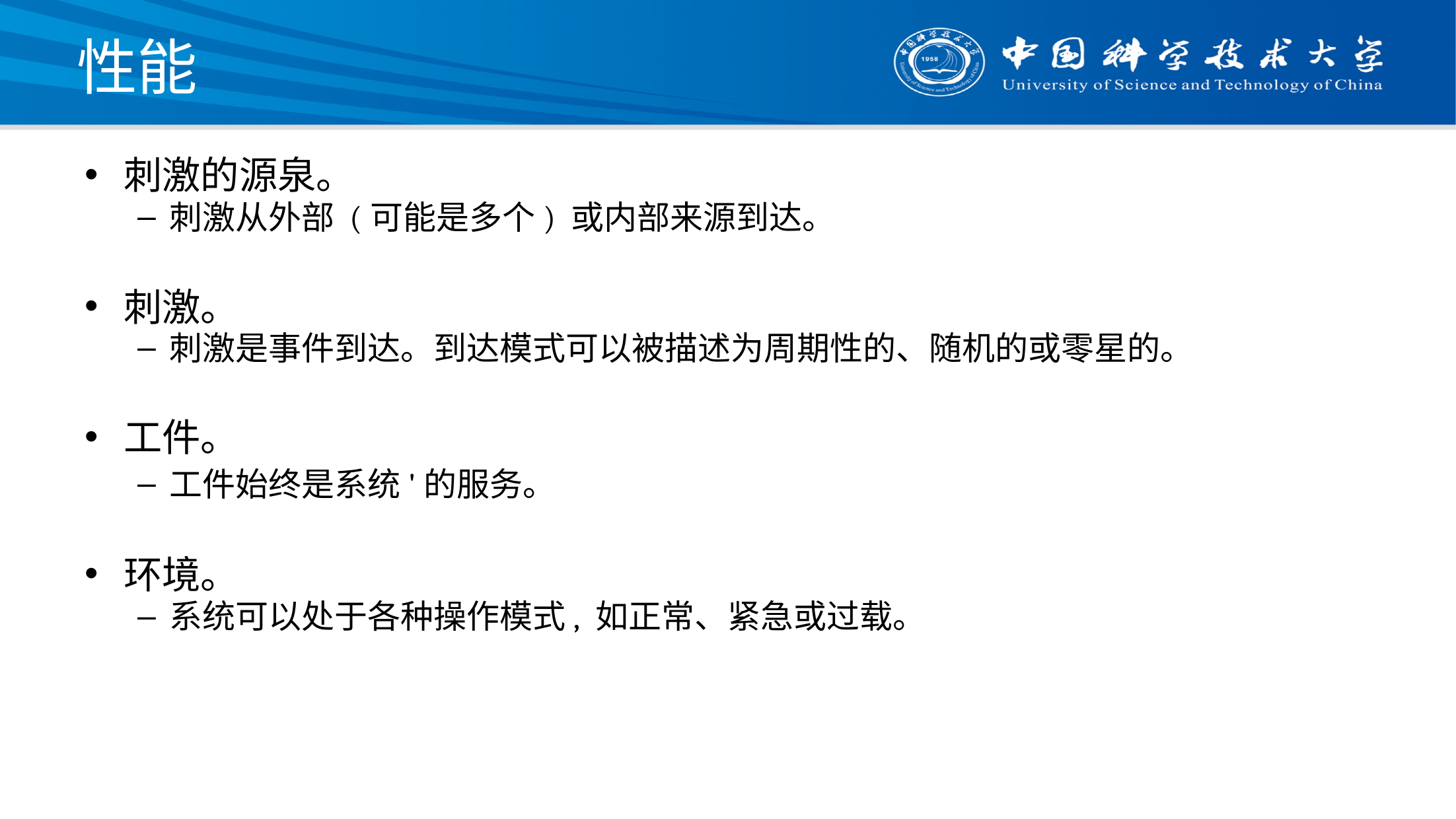

# 性能
刺激的源泉。
刺激从外部 (可能是多个) 或内部来源到达。

刺激。
刺激是事件到达。到达模式可以被描述为周期性的、随机的或零星的。

工件。
工件始终是系统'的服务。

环境。
系统可以处于各种操作模式, 如正常、紧急或过载。